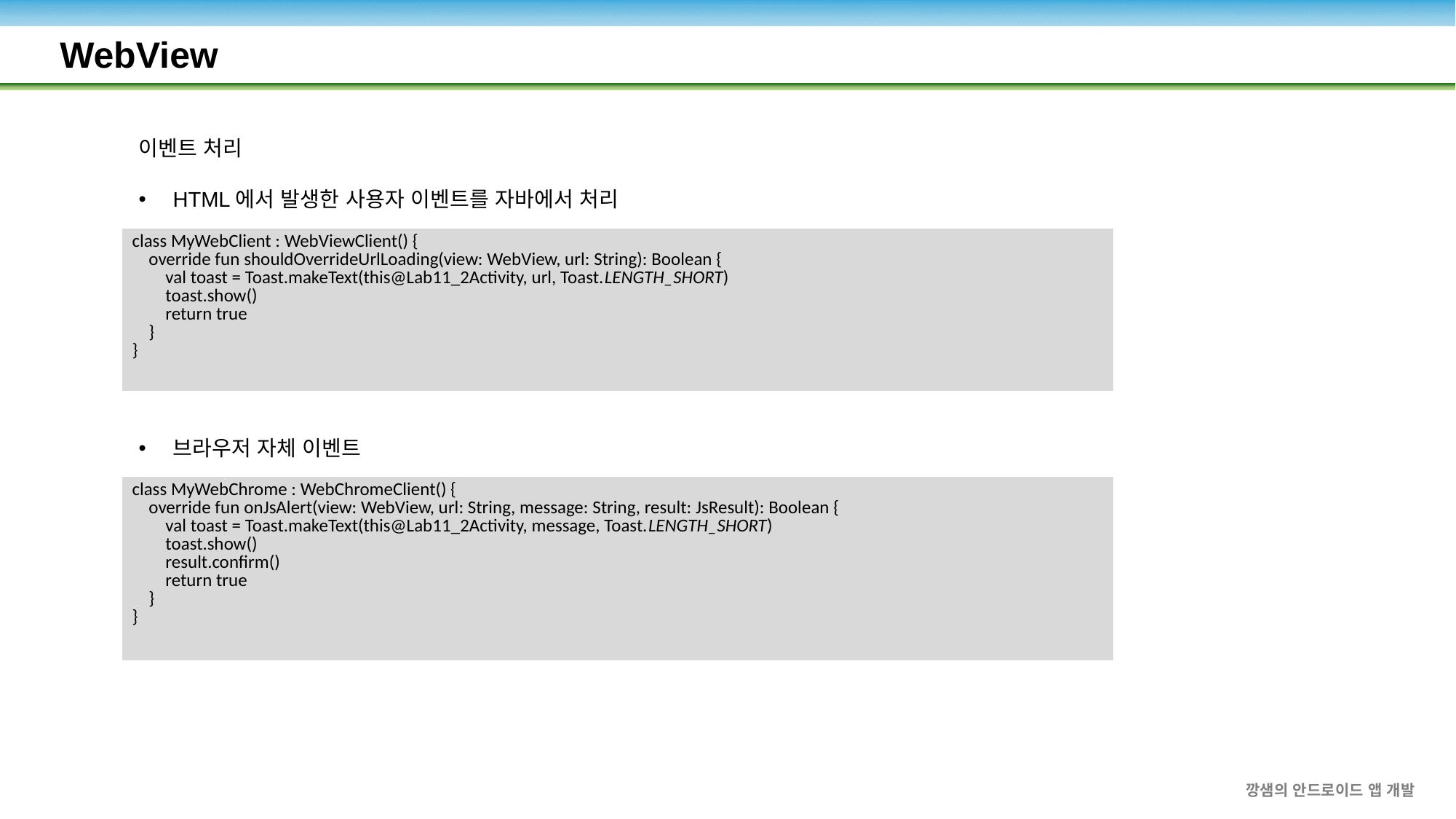

WebView
이벤트 처리

HTML에서 발생한 사용자 이벤트를 자바에서 처리
| class MyWebClient : WebViewClient() { override fun shouldOverrideUrlLoading(view: WebView, url: String): Boolean { val toast = Toast.makeText(this@Lab11\_2Activity, url, Toast.LENGTH\_SHORT) toast.show() return true } } |
| --- |
브라우저 자체 이벤트
| class MyWebChrome : WebChromeClient() { override fun onJsAlert(view: WebView, url: String, message: String, result: JsResult): Boolean { val toast = Toast.makeText(this@Lab11\_2Activity, message, Toast.LENGTH\_SHORT) toast.show() result.confirm() return true } } |
| --- |